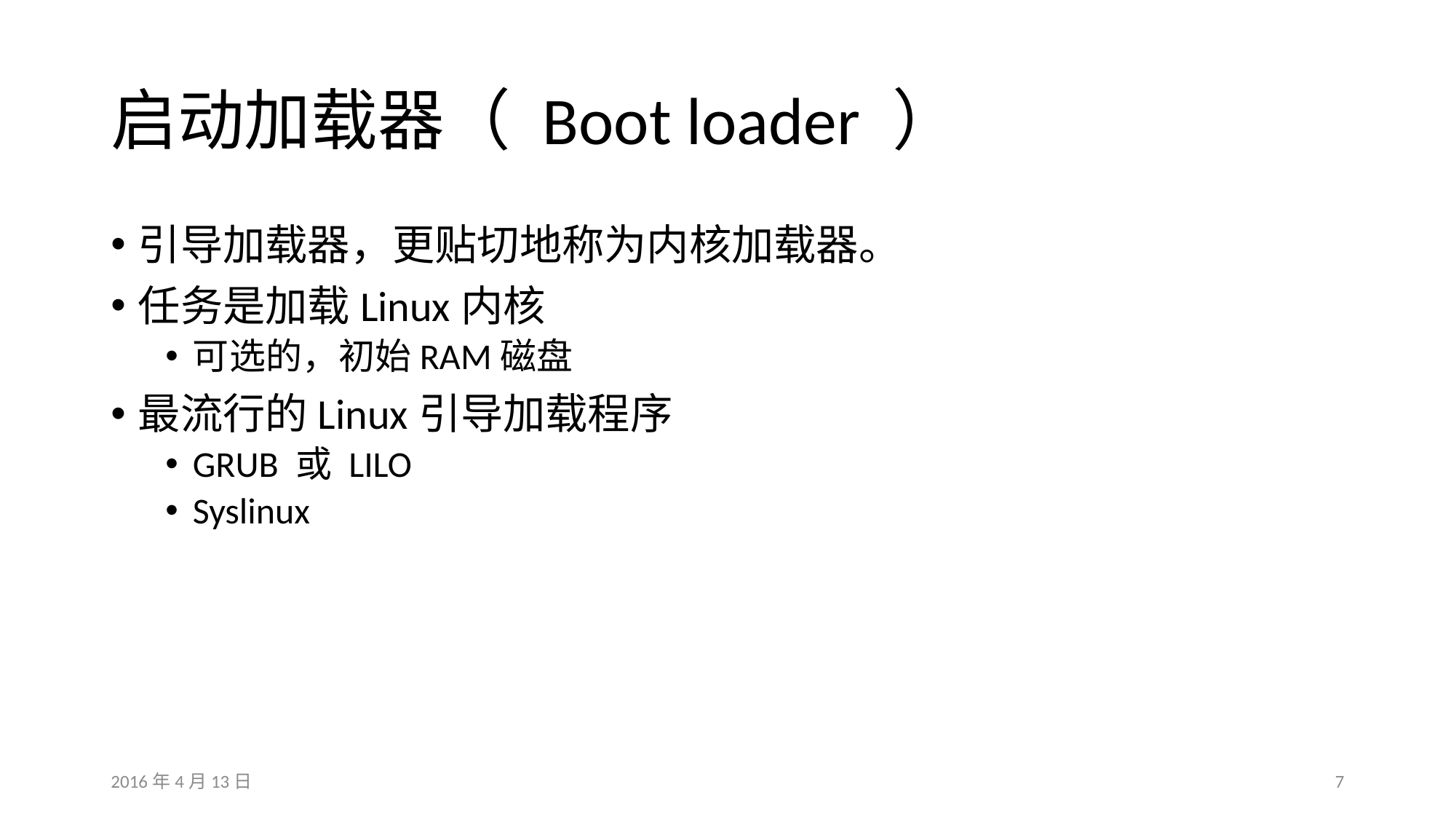

# 启动加载器（ Boot loader ）
引导加载器，更贴切地称为内核加载器。
任务是加载Linux内核
可选的，初始RAM磁盘
最流行的Linux引导加载程序
GRUB 或 LILO
Syslinux
2016年4月13日
7